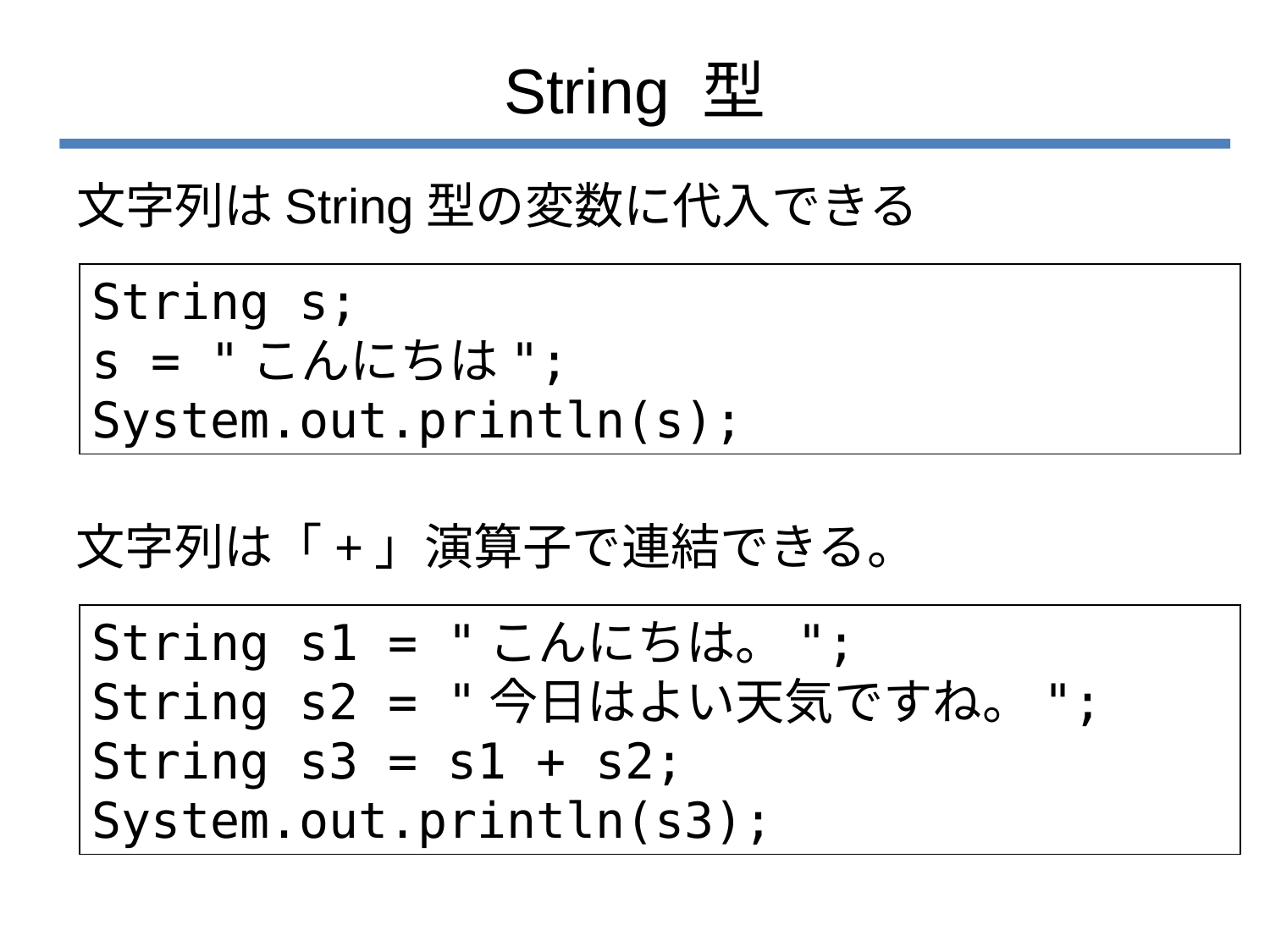

# String 型
文字列はString型の変数に代入できる
String s;
s = "こんにちは";
System.out.println(s);
文字列は「+」演算子で連結できる。
String s1 = "こんにちは。";
String s2 = "今日はよい天気ですね。";
String s3 = s1 + s2;
System.out.println(s3);